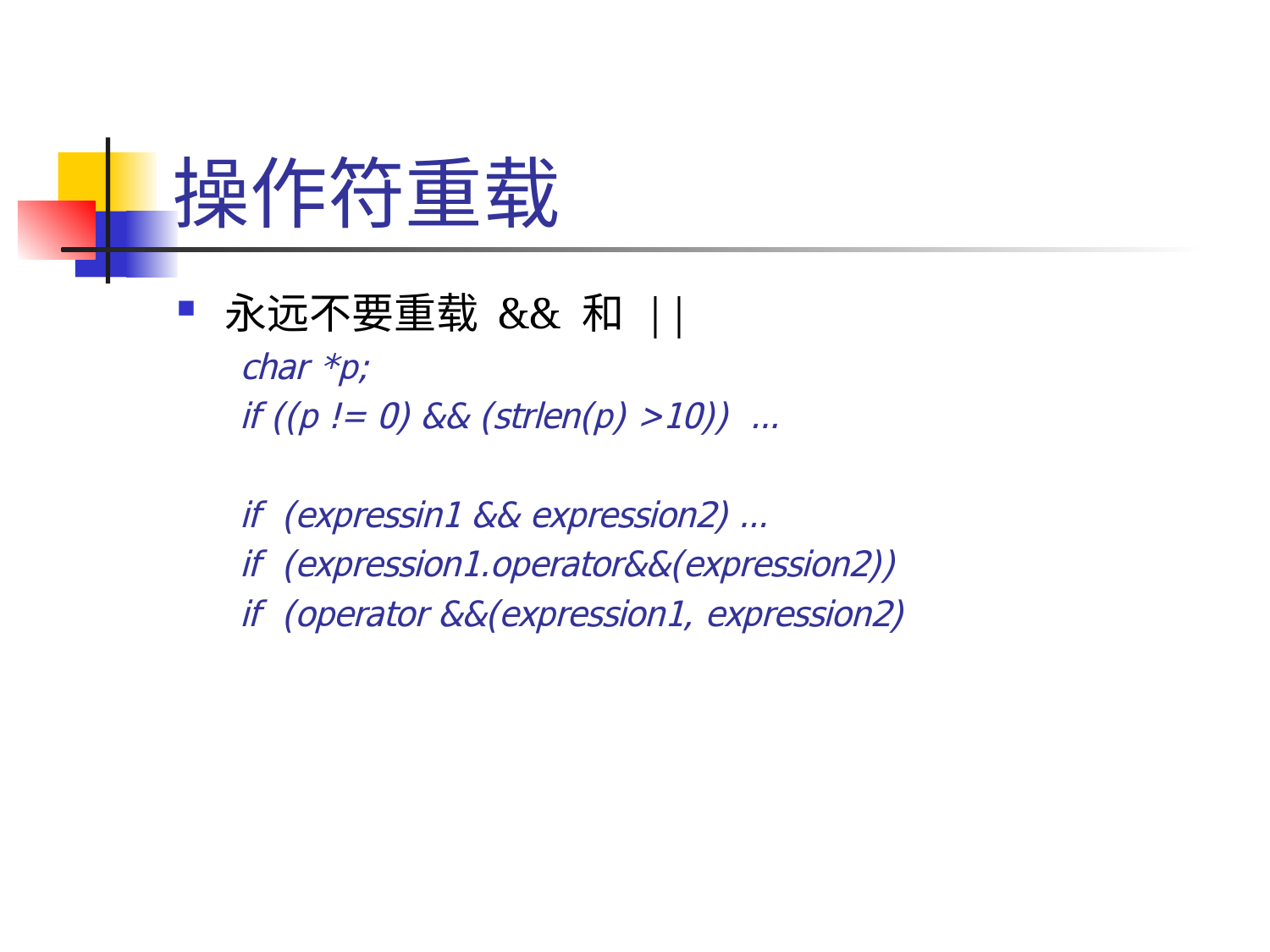

# 操作符重载
永远不要重载 && 和 ||
char *p;
if ((p != 0) && (strlen(p) >10))  …

if  (expressin1 && expression2) …
if  (expression1.operator&&(expression2))
if  (operator &&(expression1, expression2)